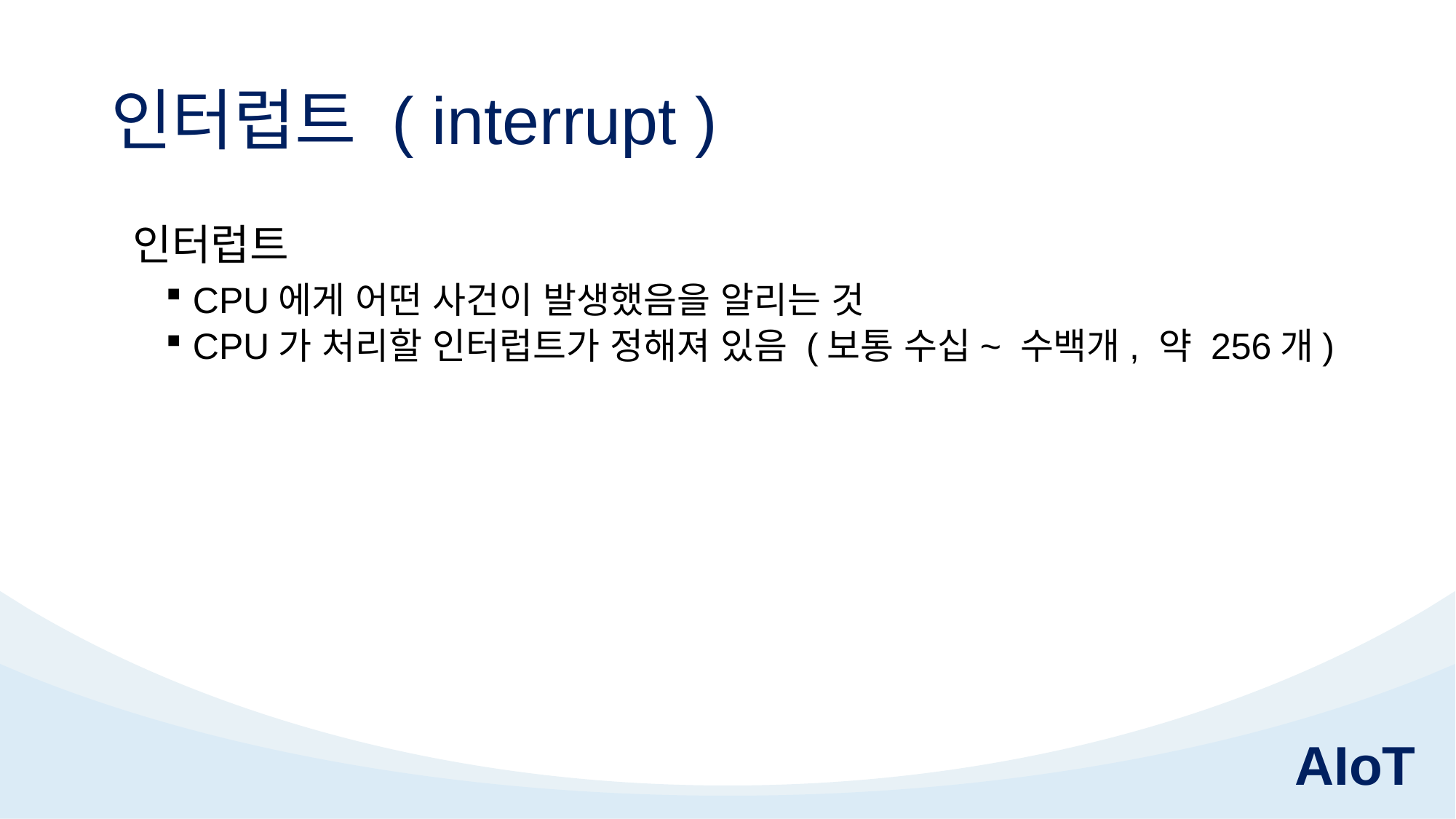

# 인터럽트 ( interrupt )
 인터럽트
CPU에게 어떤 사건이 발생했음을 알리는 것
CPU가 처리할 인터럽트가 정해져 있음 (보통 수십~ 수백개, 약 256개)